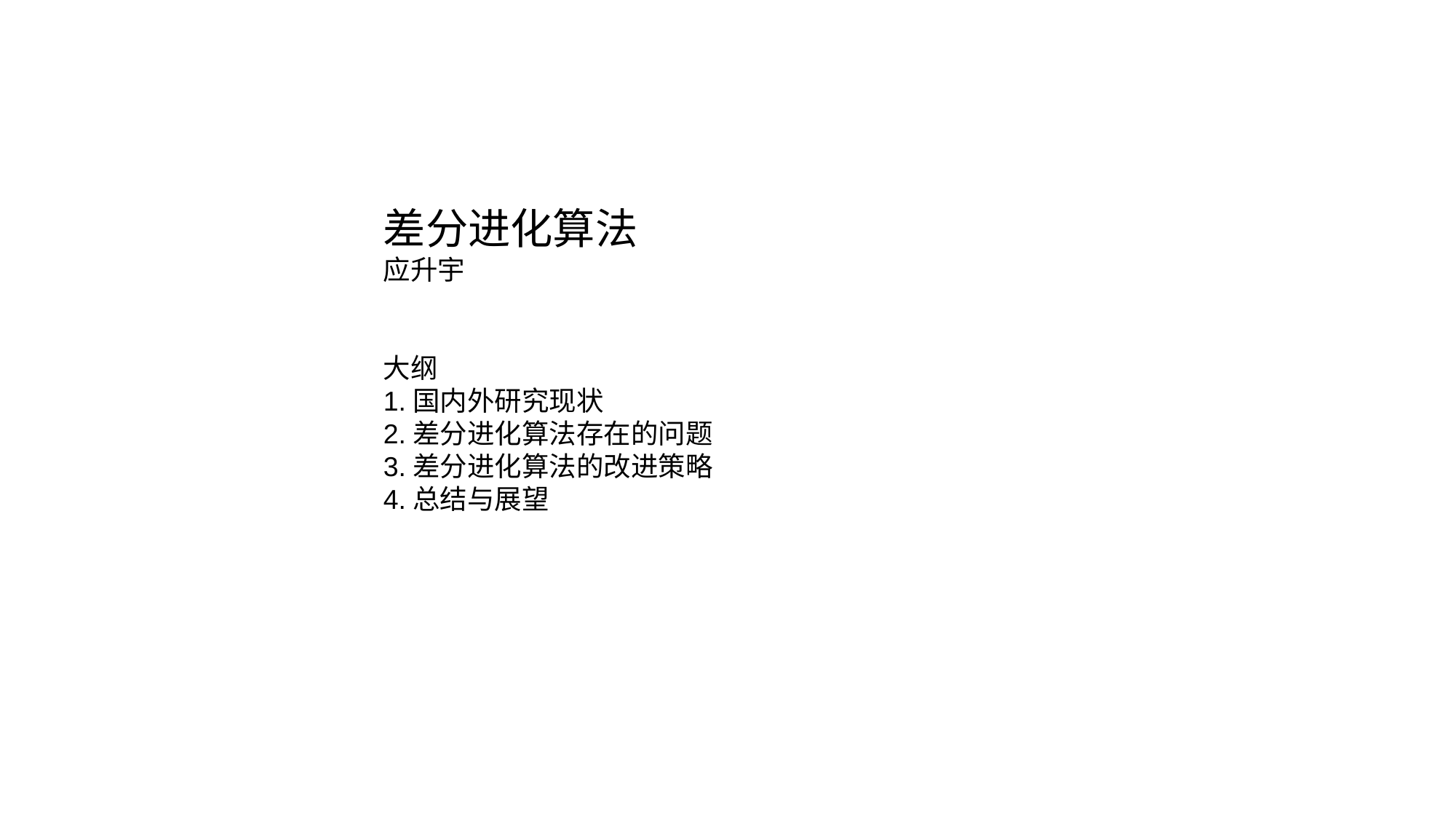

差分进化算法
应升宇

大纲
1.国内外研究现状
2.差分进化算法存在的问题
3.差分进化算法的改进策略
4.总结与展望